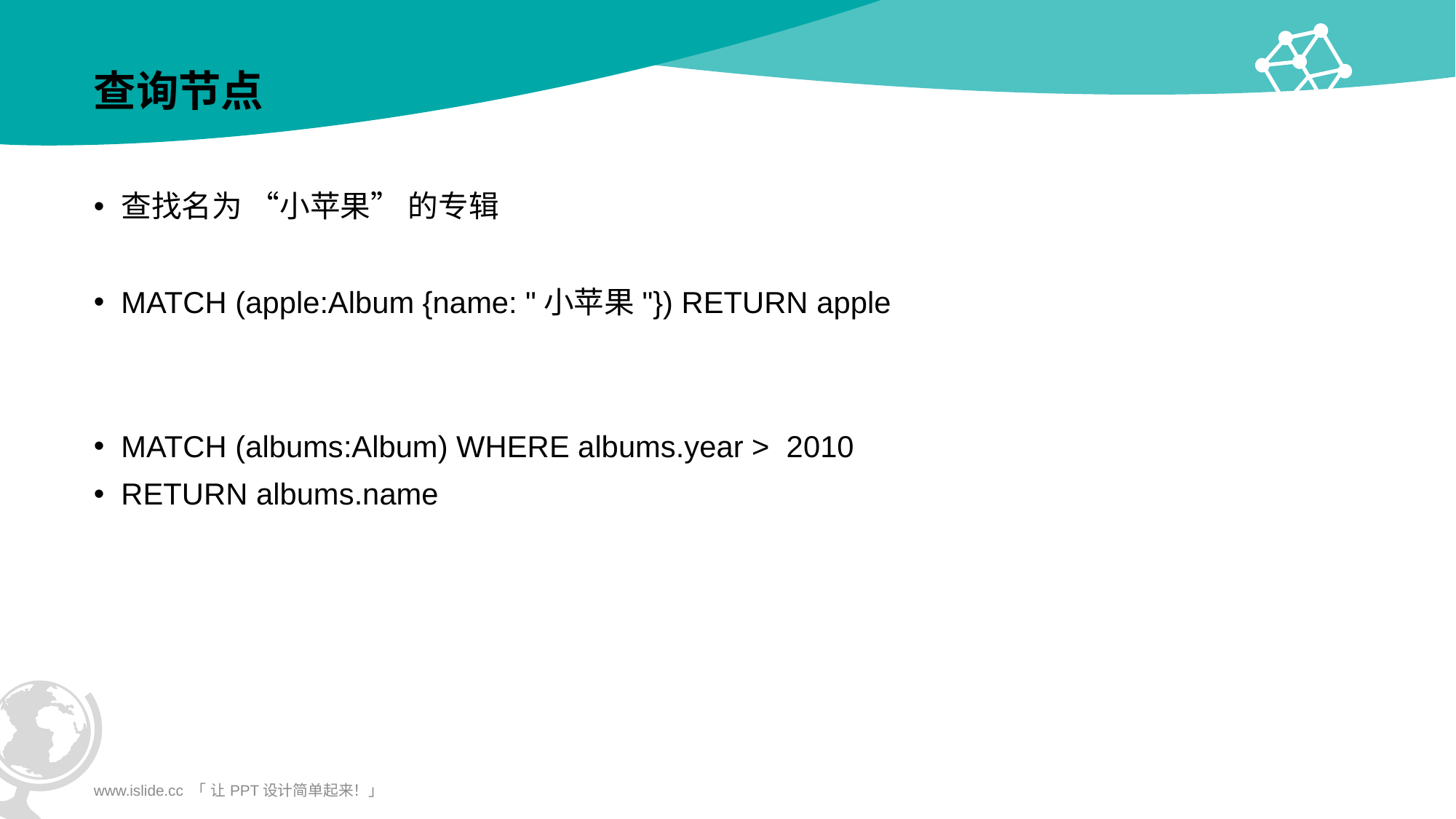

# 查询节点

查找名为 “小苹果” 的专辑

MATCH (apple:Album {name: "小苹果"}) RETURN apple

MATCH (albums:Album) WHERE albums.year >  2010
RETURN albums.name
www.islide.cc 「 让PPT设计简单起来！」
26